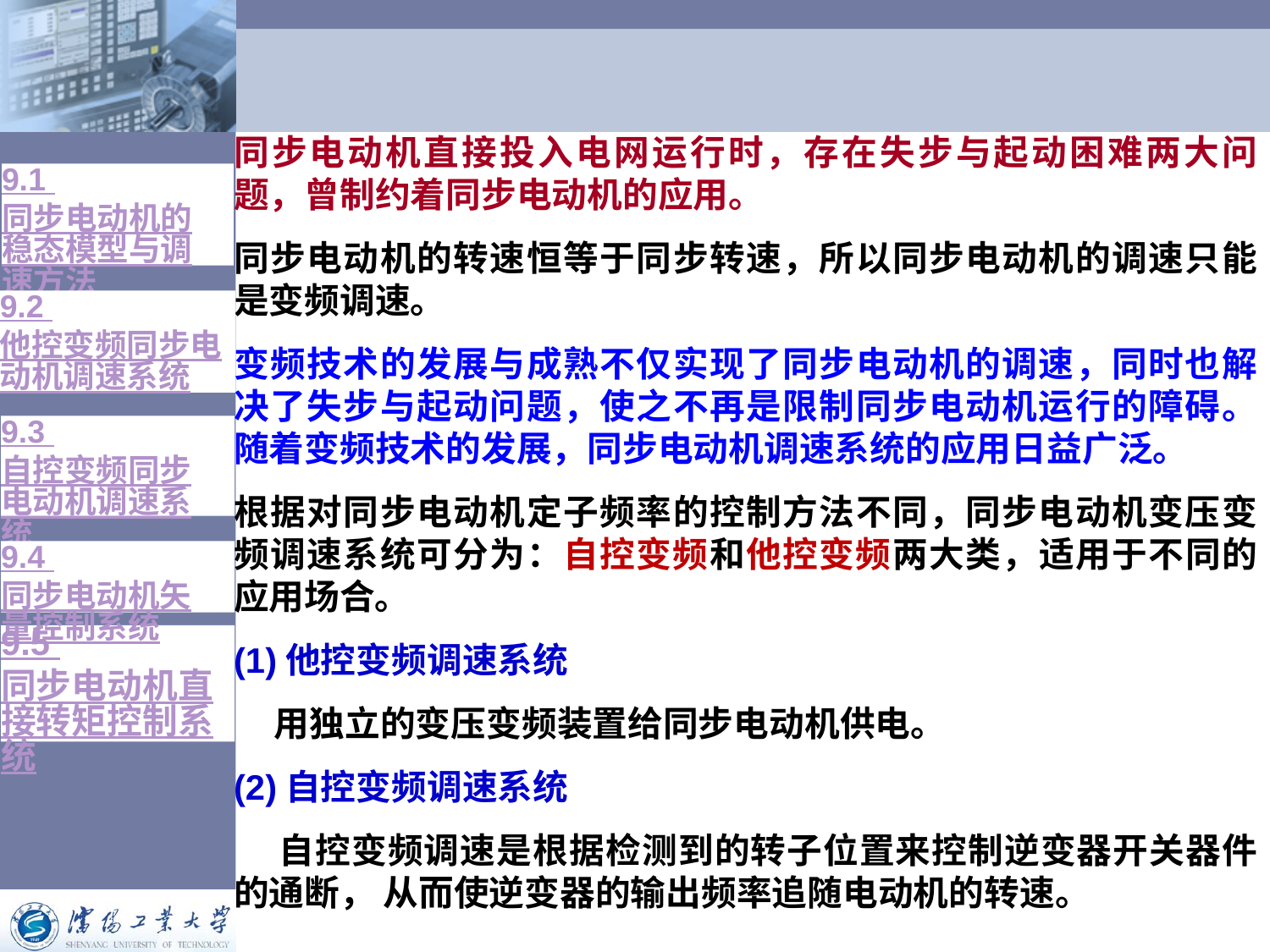

同步电动机直接投入电网运行时，存在失步与起动困难两大问题，曾制约着同步电动机的应用。
同步电动机的转速恒等于同步转速，所以同步电动机的调速只能是变频调速。
变频技术的发展与成熟不仅实现了同步电动机的调速，同时也解决了失步与起动问题，使之不再是限制同步电动机运行的障碍。随着变频技术的发展，同步电动机调速系统的应用日益广泛。
根据对同步电动机定子频率的控制方法不同，同步电动机变压变频调速系统可分为：自控变频和他控变频两大类，适用于不同的应用场合。
(1)他控变频调速系统
    用独立的变压变频装置给同步电动机供电。
(2)自控变频调速系统
    自控变频调速是根据检测到的转子位置来控制逆变器开关器件的通断， 从而使逆变器的输出频率追随电动机的转速。

9.1 同步电动机的稳态模型与调速方法
9.2 他控变频同步电动机调速系统
9.3 自控变频同步电动机调速系统
9.4 同步电动机矢量控制系统
9.5 同步电动机直接转矩控制系统